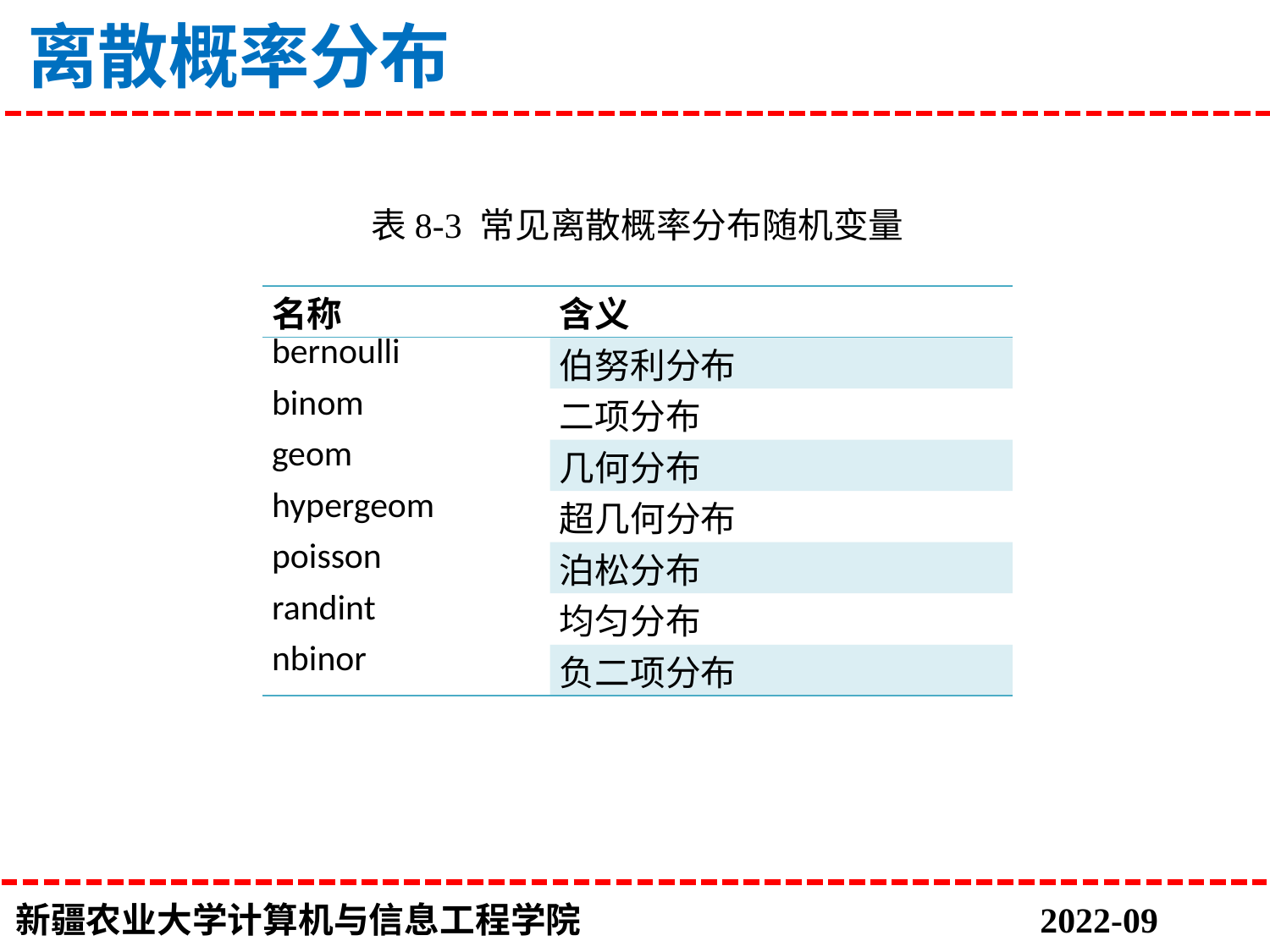

# 离散概率分布
表8-3 常见离散概率分布随机变量
| 名称 | 含义 |
| --- | --- |
| bernoulli | 伯努利分布 |
| binom | 二项分布 |
| geom | 几何分布 |
| hypergeom | 超几何分布 |
| poisson | 泊松分布 |
| randint | 均匀分布 |
| nbinor | 负二项分布 |